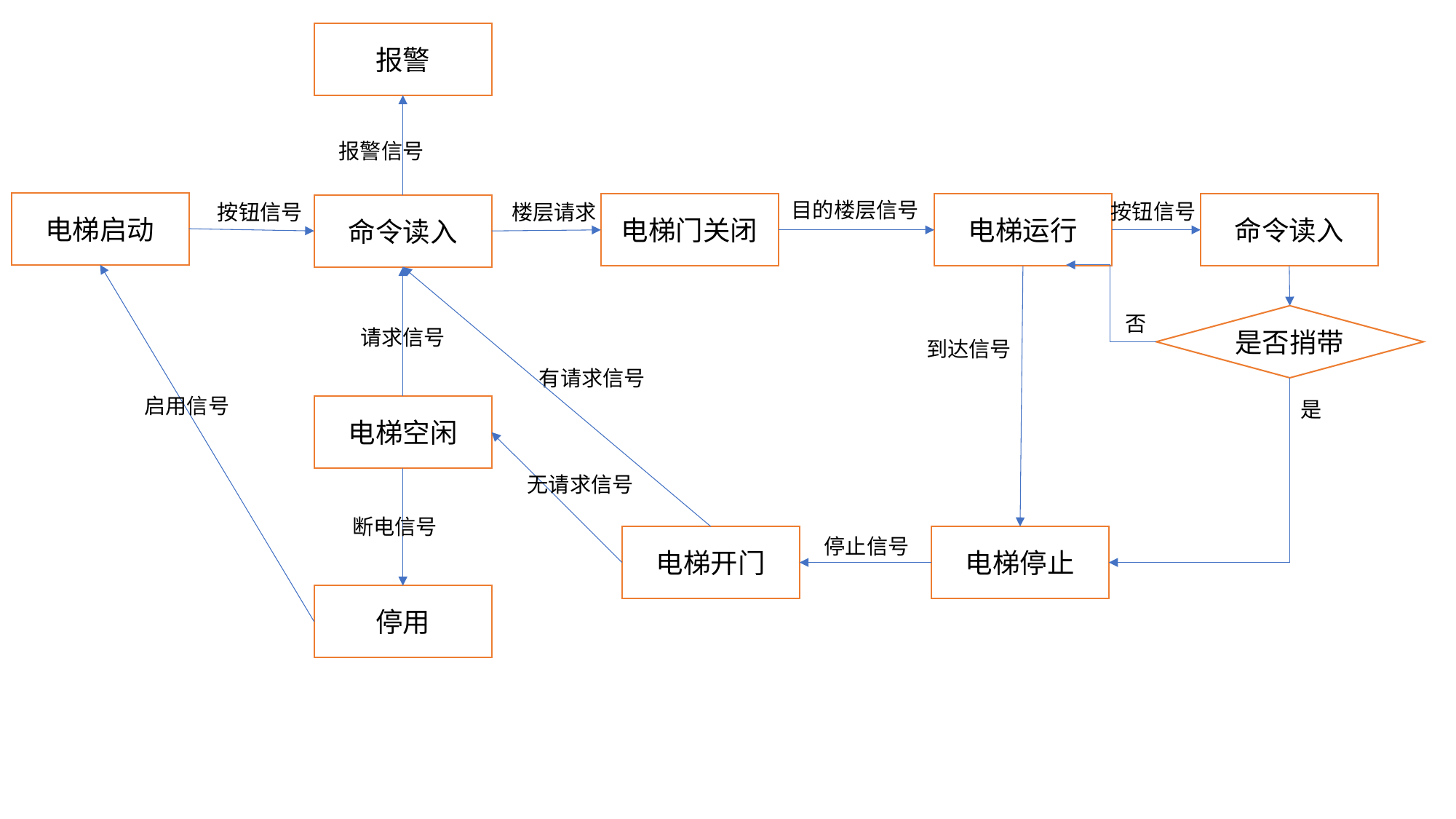

报警
报警信号
目的楼层信号
电梯启动
按钮信号
按钮信号
楼层请求
电梯门关闭
电梯运行
命令读入
命令读入
否
是否捎带
请求信号
到达信号
有请求信号
启用信号
是
电梯空闲
无请求信号
断电信号
电梯开门
电梯停止
停止信号
停用